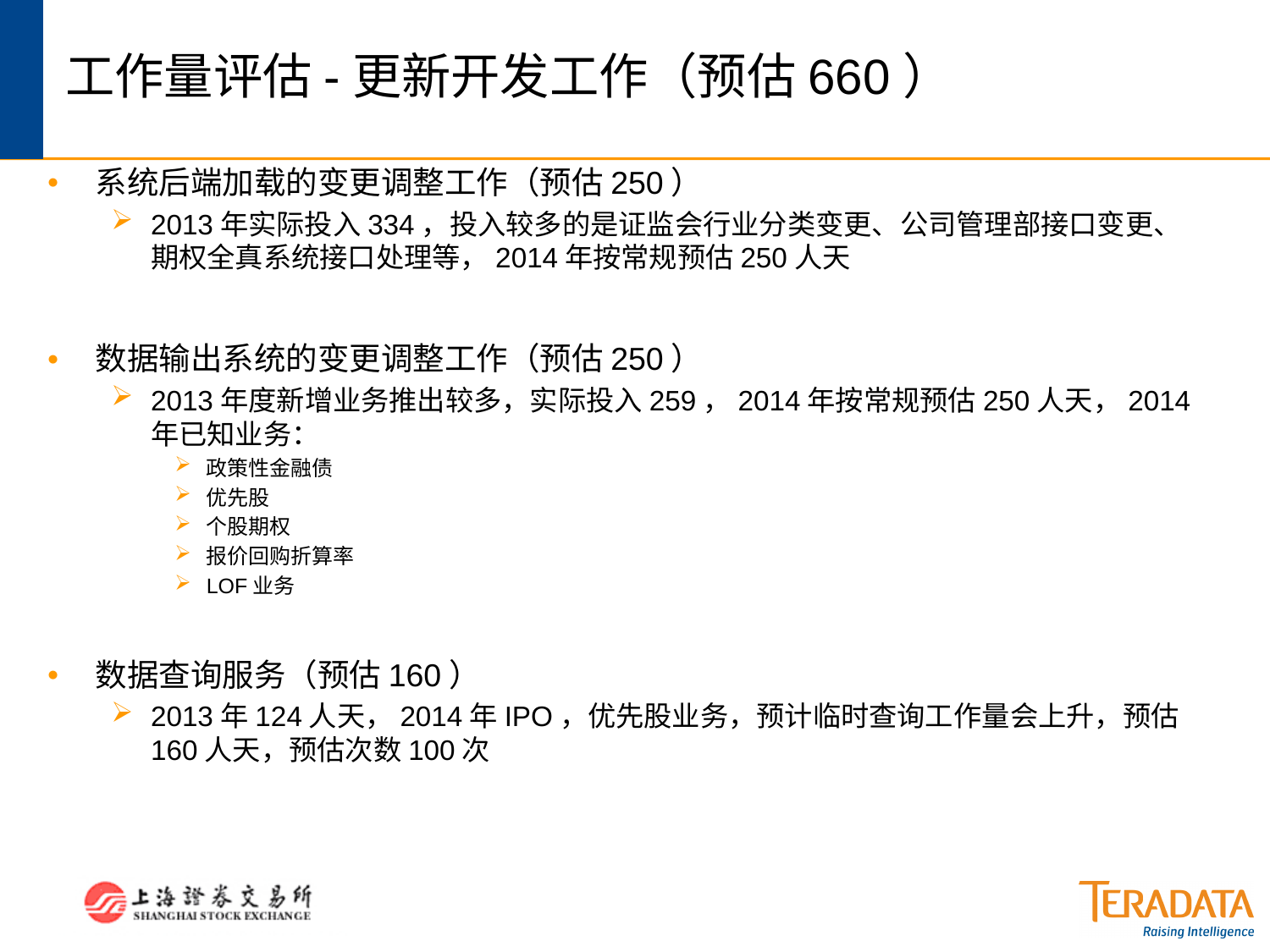

# 工作量评估-更新开发工作（预估660）
系统后端加载的变更调整工作（预估250）
2013年实际投入334，投入较多的是证监会行业分类变更、公司管理部接口变更、期权全真系统接口处理等，2014年按常规预估250人天

数据输出系统的变更调整工作（预估250）
2013年度新增业务推出较多，实际投入259，2014年按常规预估250人天，2014年已知业务：
政策性金融债
优先股
个股期权
报价回购折算率
LOF业务

数据查询服务（预估160）
2013年124人天，2014年IPO，优先股业务，预计临时查询工作量会上升，预估160人天，预估次数100次